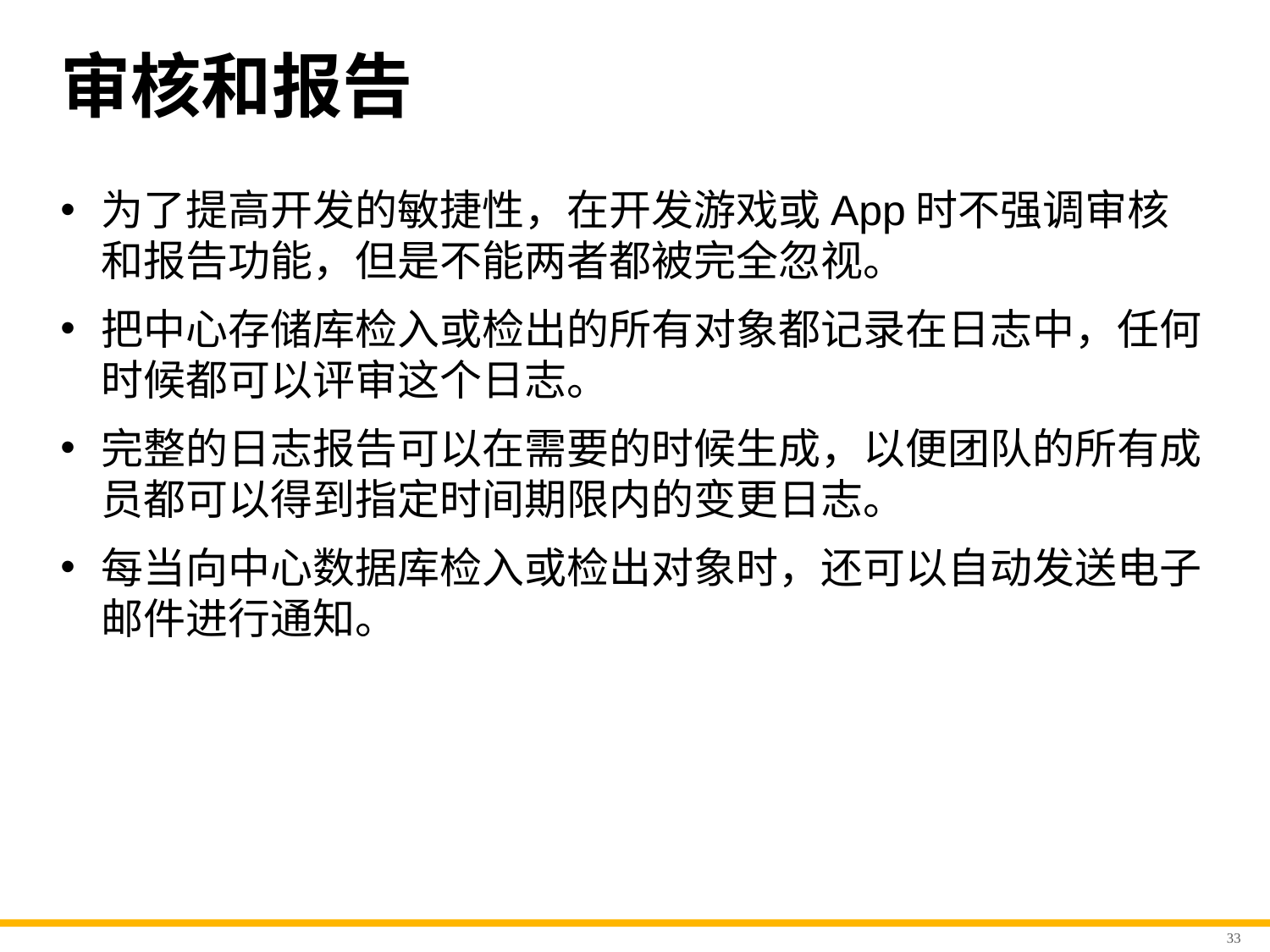

# 审核和报告
为了提高开发的敏捷性，在开发游戏或App时不强调审核和报告功能，但是不能两者都被完全忽视。
把中心存储库检入或检出的所有对象都记录在日志中，任何时候都可以评审这个日志。
完整的日志报告可以在需要的时候生成，以便团队的所有成员都可以得到指定时间期限内的变更日志。
每当向中心数据库检入或检出对象时，还可以自动发送电子邮件进行通知。
33